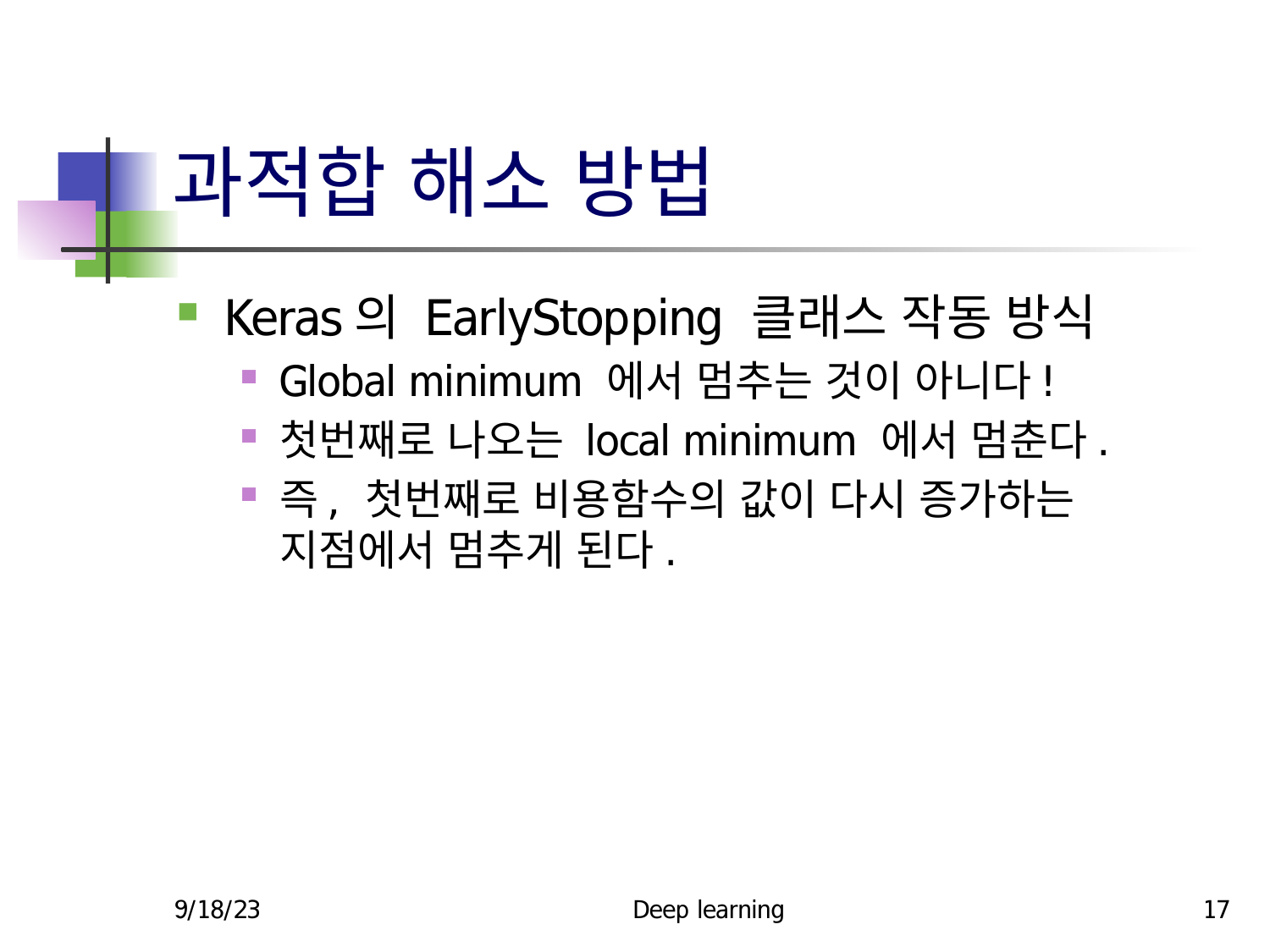

# 과적합 해소 방법
Keras의 EarlyStopping 클래스 작동 방식
Global minimum 에서 멈추는 것이 아니다!
첫번째로 나오는 local minimum 에서 멈춘다.
즉, 첫번째로 비용함수의 값이 다시 증가하는 지점에서 멈추게 된다.
9/18/23
Deep learning
17